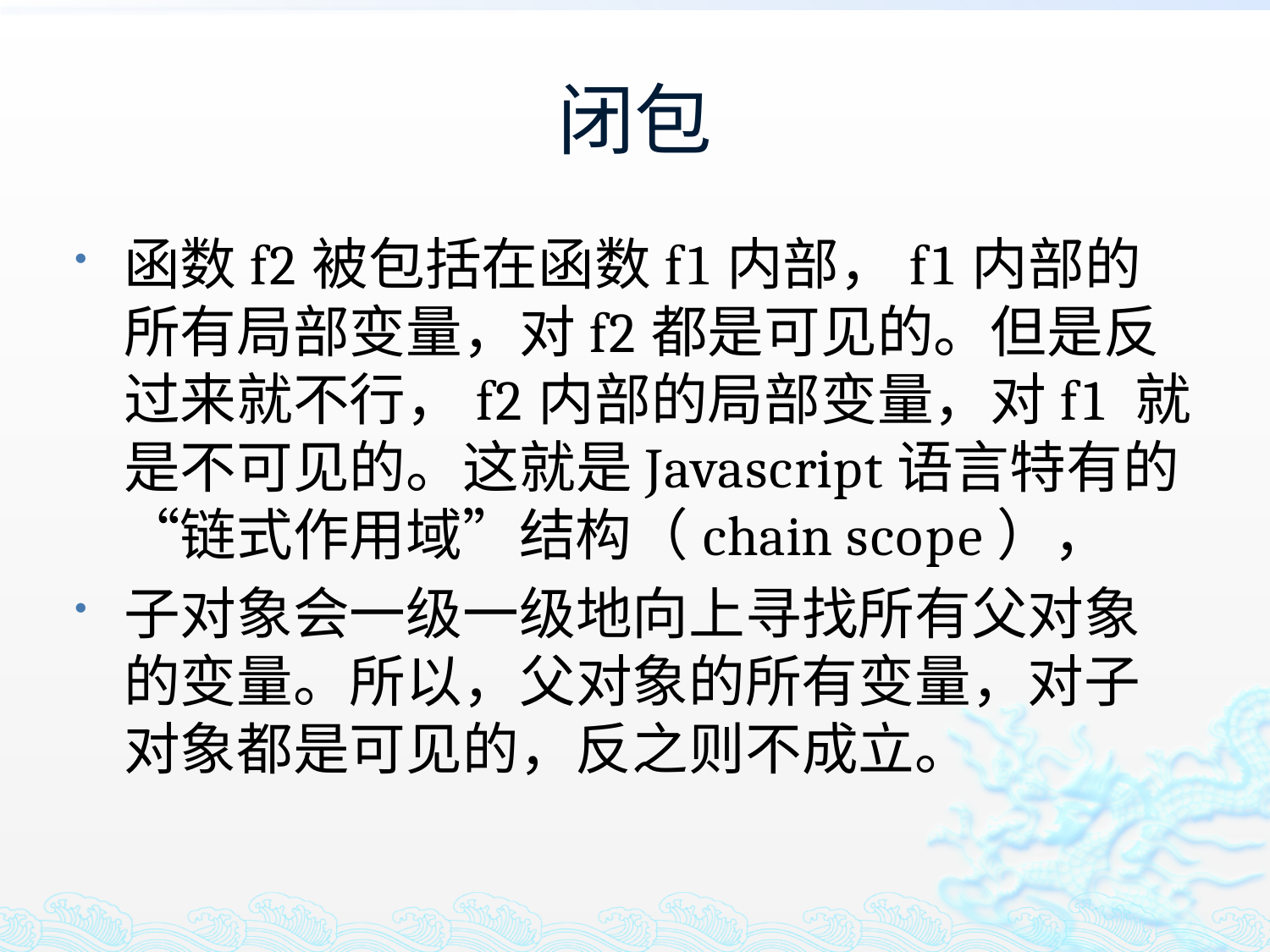

# 闭包
函数f2被包括在函数f1内部，f1内部的所有局部变量，对f2都是可见的。但是反过来就不行，f2内部的局部变量，对f1 就是不可见的。这就是Javascript语言特有的“链式作用域”结构（chain scope），
子对象会一级一级地向上寻找所有父对象的变量。所以，父对象的所有变量，对子对象都是可见的，反之则不成立。